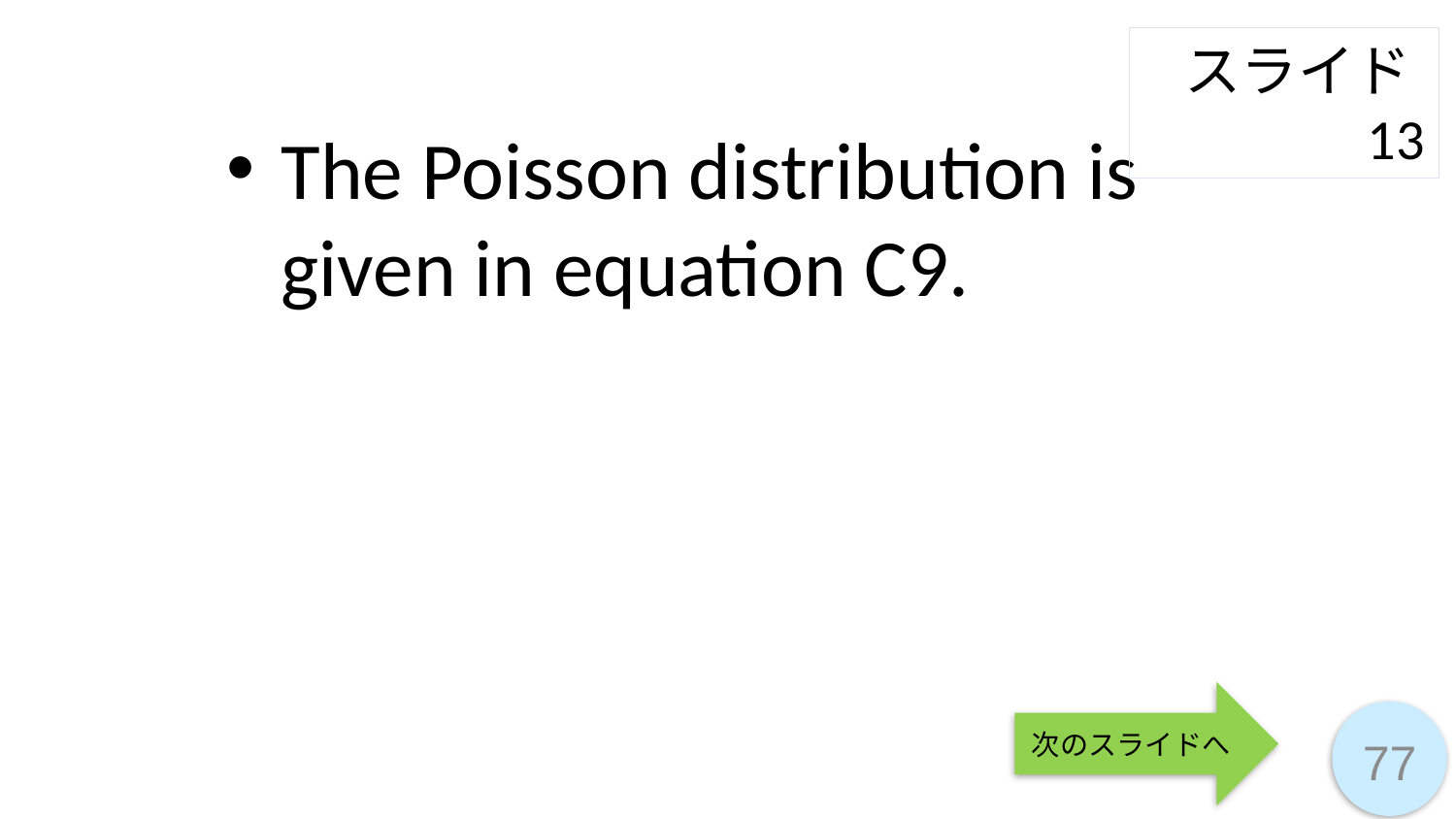

スライド13
The Poisson distribution is given in equation C9.
次のスライドへ
77